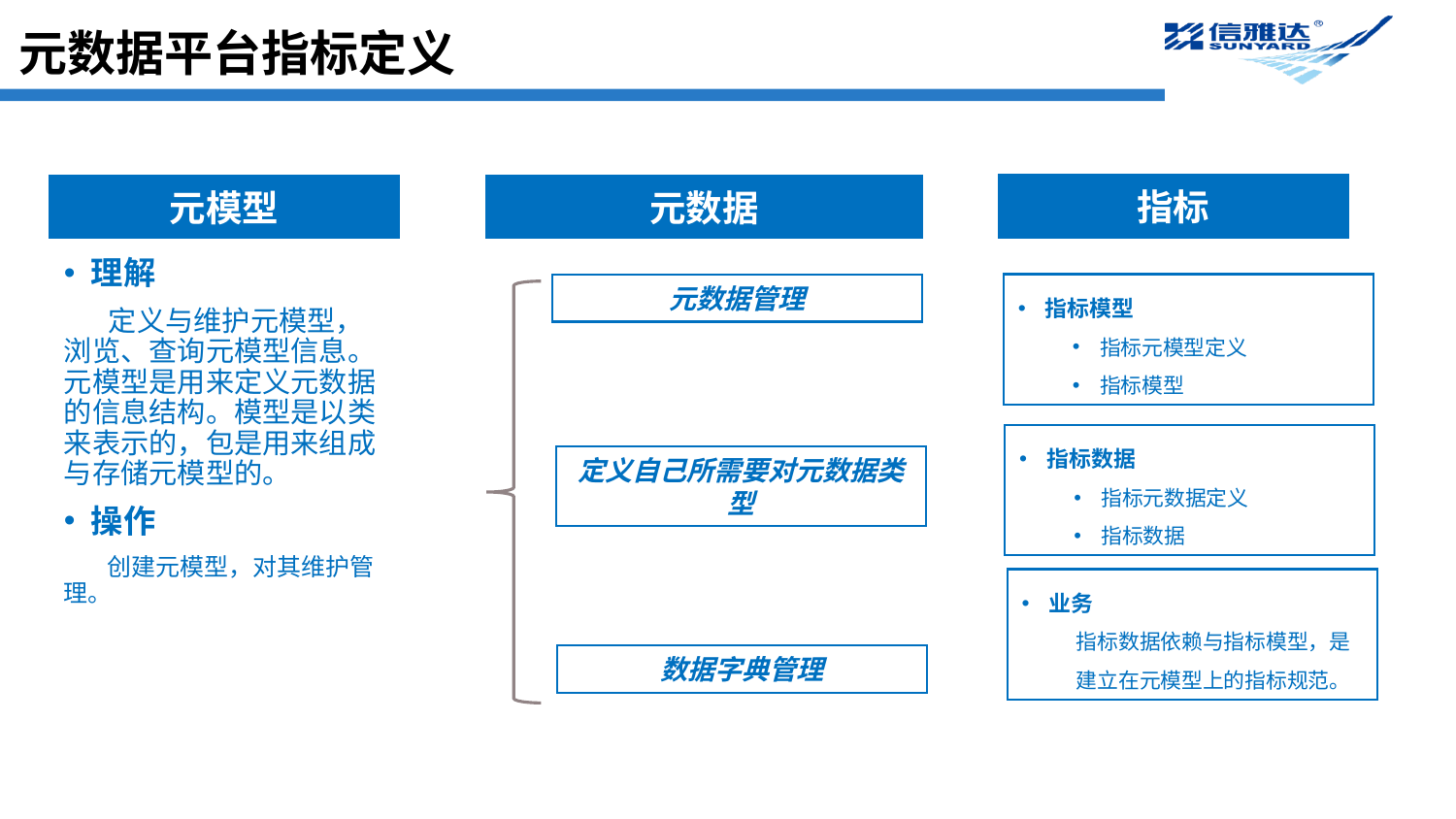

元数据平台指标定义
指标
指标模型
指标元模型定义
指标模型
指标数据
指标元数据定义
指标数据
业务
指标数据依赖与指标模型，是建立在元模型上的指标规范。
元数据
元数据管理

定义自己所需要对元数据类型
数据字典管理
元模型
理解
      定义与维护元模型，浏览、查询元模型信息。 元模型是用来定义元数据的信息结构。模型是以类来表示的，包是用来组成与存储元模型的。
操作
       创建元模型，对其维护管理。